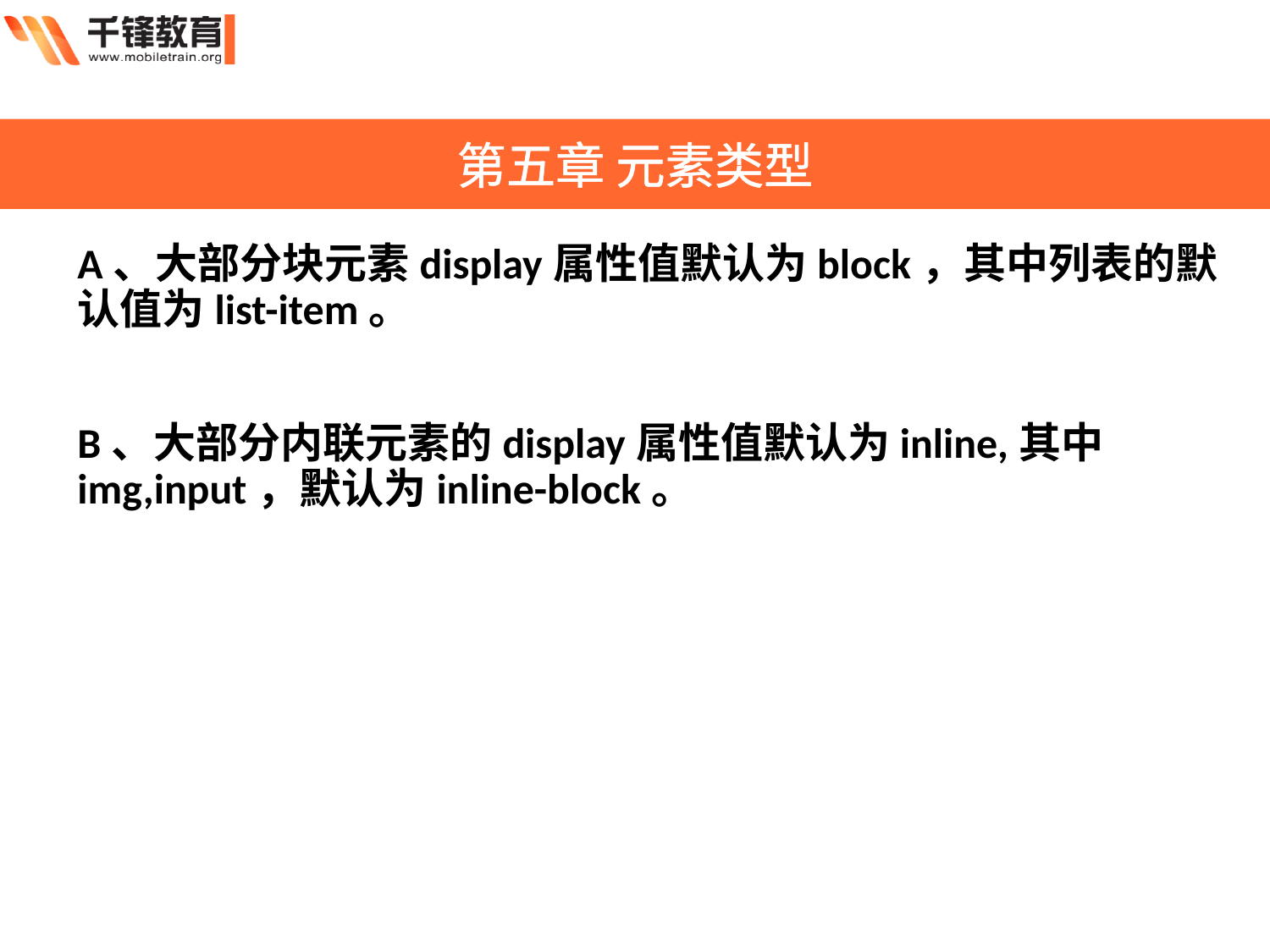

第五章 元素类型
A、大部分块元素display属性值默认为block，其中列表的默认值为list-item。

B、大部分内联元素的display属性值默认为inline,其中img,input，默认为inline-block。